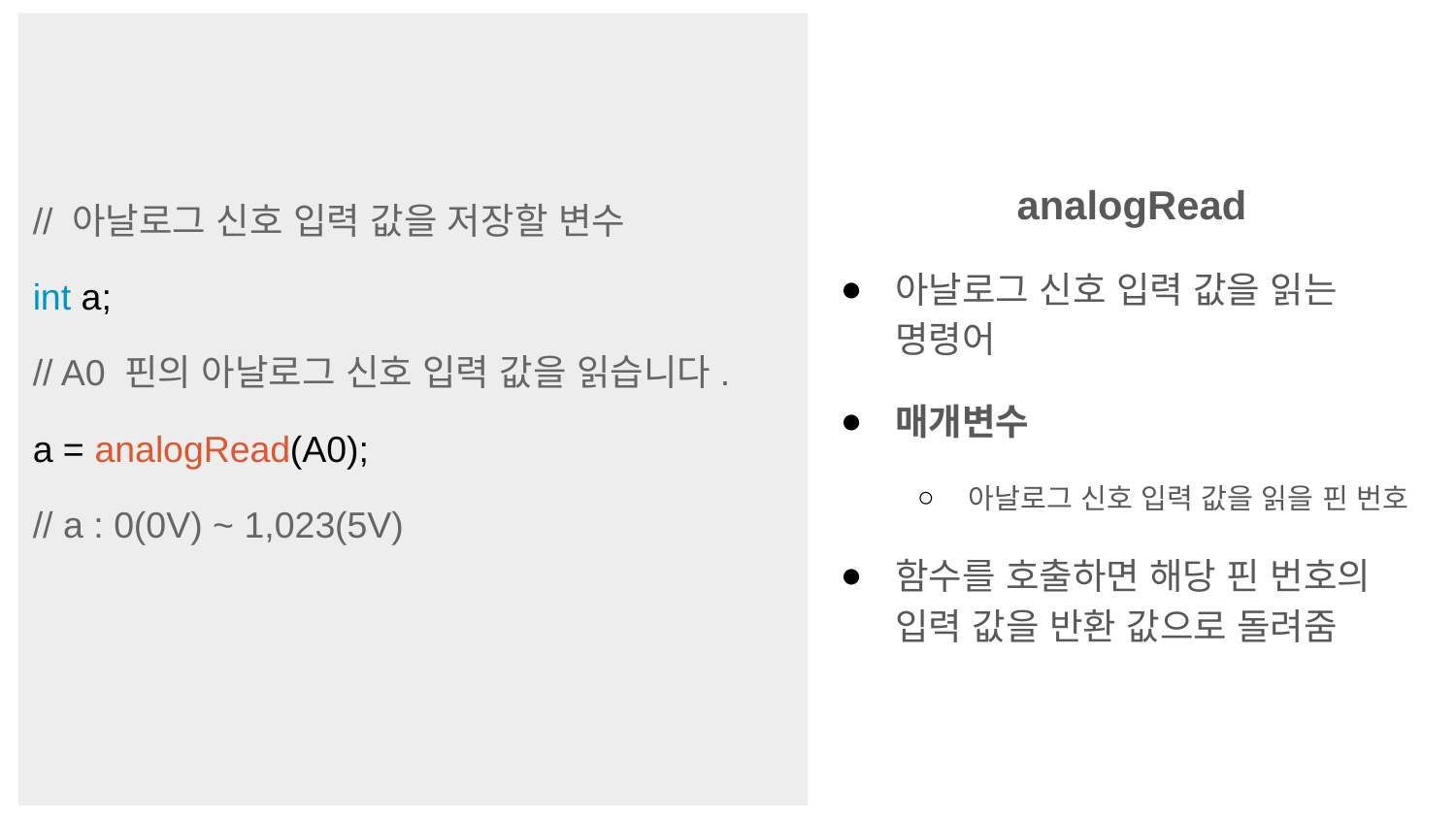

analogRead
아날로그 신호 입력 값을 읽는 명령어
매개변수
아날로그 신호 입력 값을 읽을 핀 번호
함수를 호출하면 해당 핀 번호의 입력 값을 반환 값으로 돌려줌
// 아날로그 신호 입력 값을 저장할 변수
int a;
// A0 핀의 아날로그 신호 입력 값을 읽습니다.
a = analogRead(A0);
// a : 0(0V) ~ 1,023(5V)